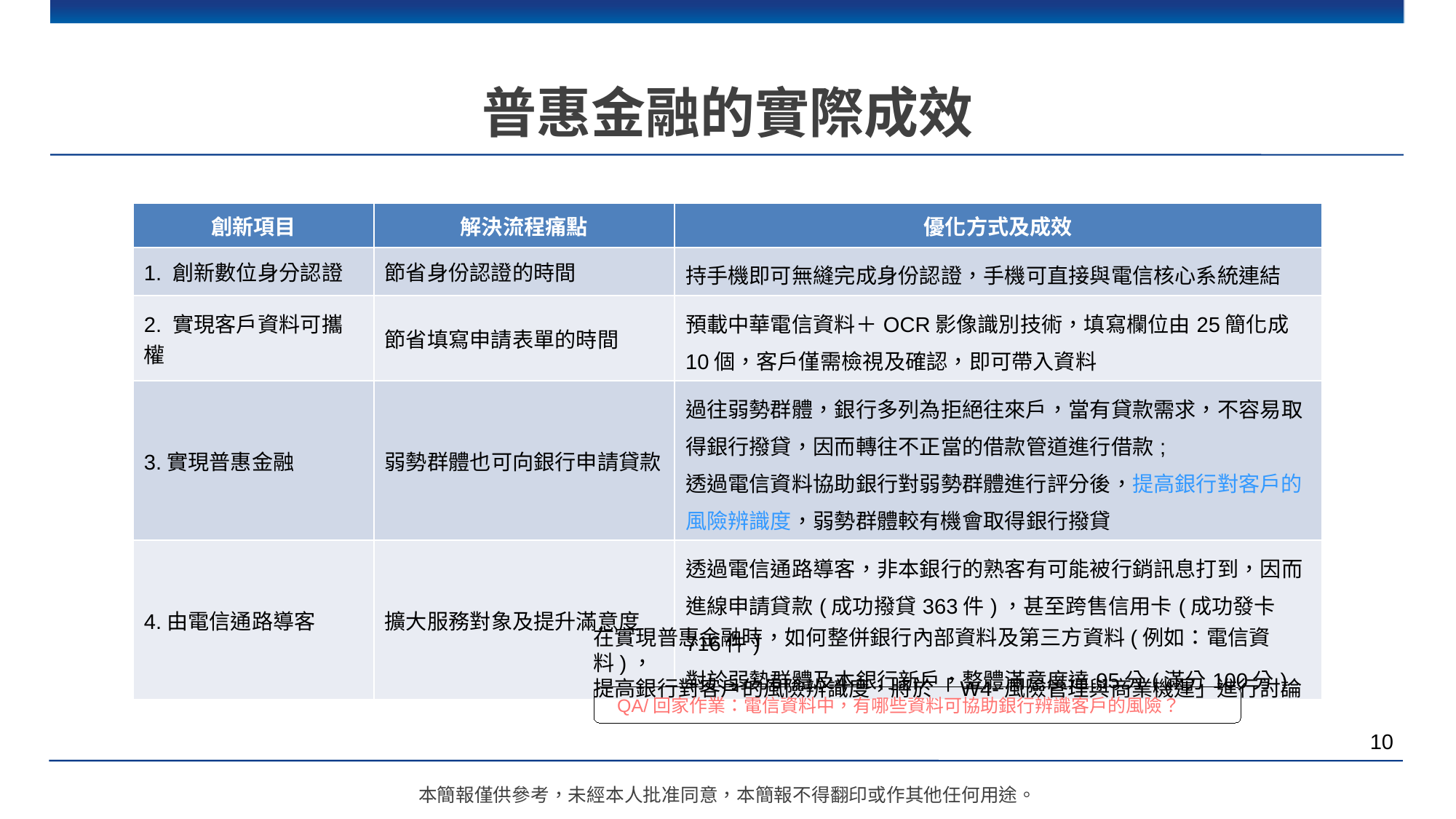

# 普惠金融的實際成效
| 創新項目 | 解決流程痛點 | 優化方式及成效 |
| --- | --- | --- |
| 1. 創新數位身分認證 | 節省身份認證的時間 | 持手機即可無縫完成身份認證，手機可直接與電信核心系統連結 |
| 2. 實現客戶資料可攜權 | 節省填寫申請表單的時間 | 預載中華電信資料＋OCR影像識別技術，填寫欄位由25簡化成10個，客戶僅需檢視及確認，即可帶入資料 |
| 3.實現普惠金融 | 弱勢群體也可向銀行申請貸款 | 過往弱勢群體，銀行多列為拒絕往來戶，當有貸款需求，不容易取得銀行撥貸，因而轉往不正當的借款管道進行借款; 透過電信資料協助銀行對弱勢群體進行評分後，提高銀行對客戶的風險辨識度，弱勢群體較有機會取得銀行撥貸 |
| 4.由電信通路導客 | 擴大服務對象及提升滿意度 | 透過電信通路導客，非本銀行的熟客有可能被行銷訊息打到，因而進線申請貸款(成功撥貸363件)，甚至跨售信用卡(成功發卡716件) 對於弱勢群體及本銀行新戶，整體滿意度達95分(滿分100分) |
在實現普惠金融時，如何整併銀行內部資料及第三方資料(例如：電信資料)，
提高銀行對客戶的風險辨識度，將於「W4-風險管理與商業機運」進行討論
QA/回家作業：電信資料中，有哪些資料可協助銀行辨識客戶的風險？
10